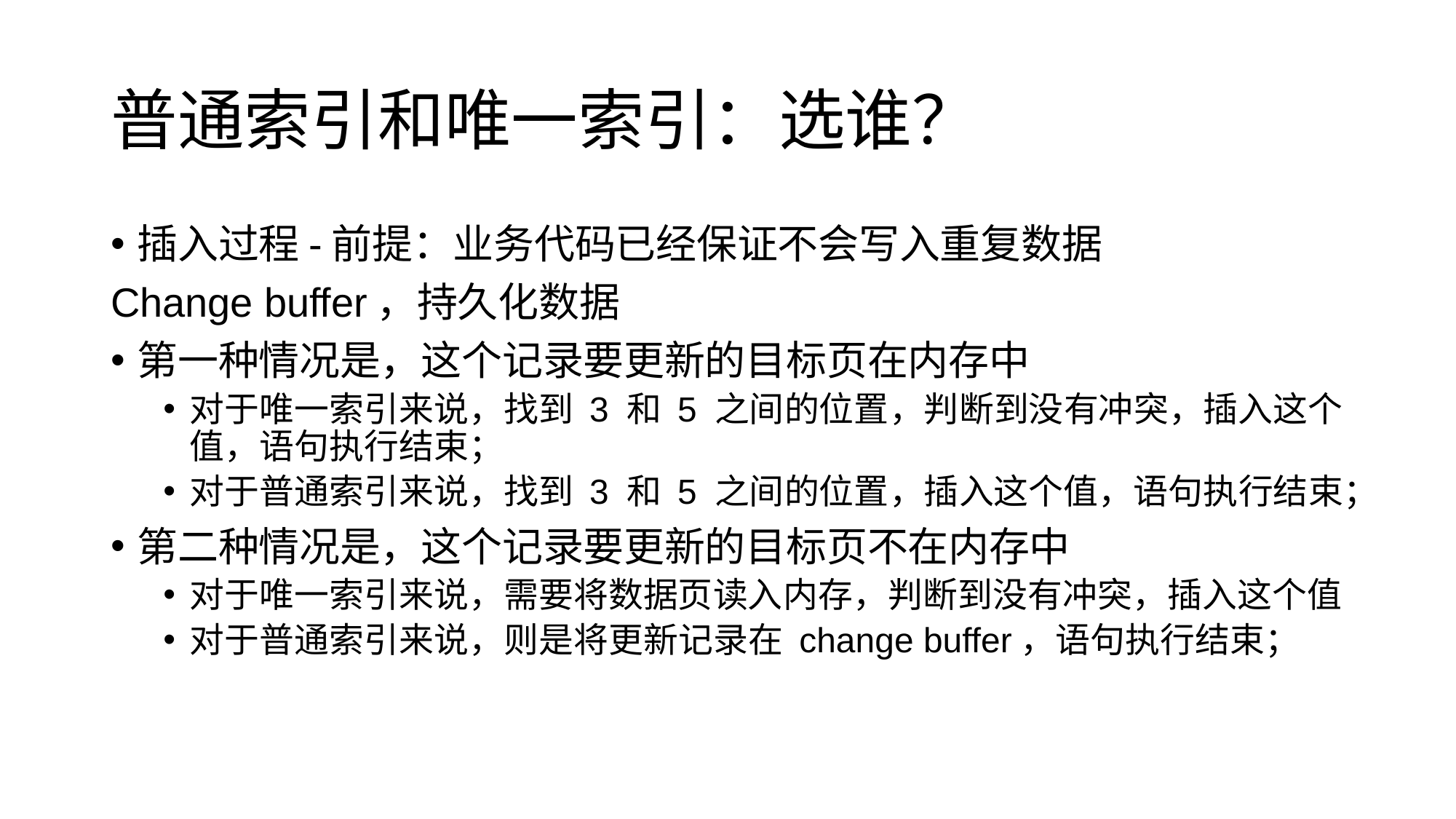

# 普通索引和唯一索引：选谁？
插入过程-前提：业务代码已经保证不会写入重复数据
Change buffer，持久化数据
第一种情况是，这个记录要更新的目标页在内存中
对于唯一索引来说，找到 3 和 5 之间的位置，判断到没有冲突，插入这个值，语句执行结束；
对于普通索引来说，找到 3 和 5 之间的位置，插入这个值，语句执行结束；
第二种情况是，这个记录要更新的目标页不在内存中
对于唯一索引来说，需要将数据页读入内存，判断到没有冲突，插入这个值
对于普通索引来说，则是将更新记录在 change buffer，语句执行结束；